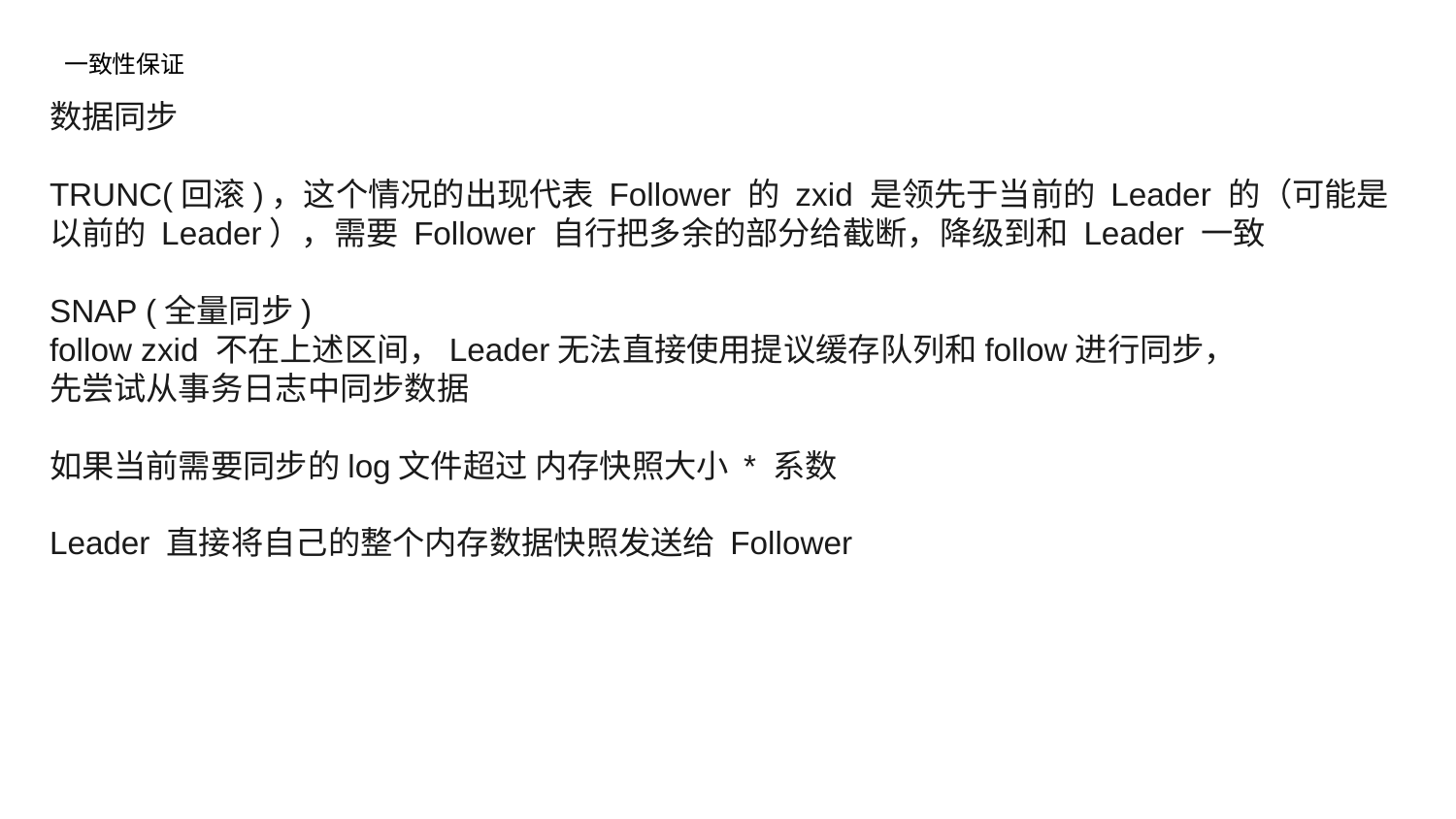

# 一致性保证
数据同步
TRUNC(回滚)，这个情况的出现代表 Follower 的 zxid 是领先于当前的 Leader 的（可能是以前的 Leader），需要 Follower 自行把多余的部分给截断，降级到和 Leader 一致

SNAP (全量同步)
follow zxid 不在上述区间，Leader无法直接使用提议缓存队列和follow进行同步，
先尝试从事务日志中同步数据

如果当前需要同步的log文件超过 内存快照大小 * 系数

Leader 直接将自己的整个内存数据快照发送给 Follower